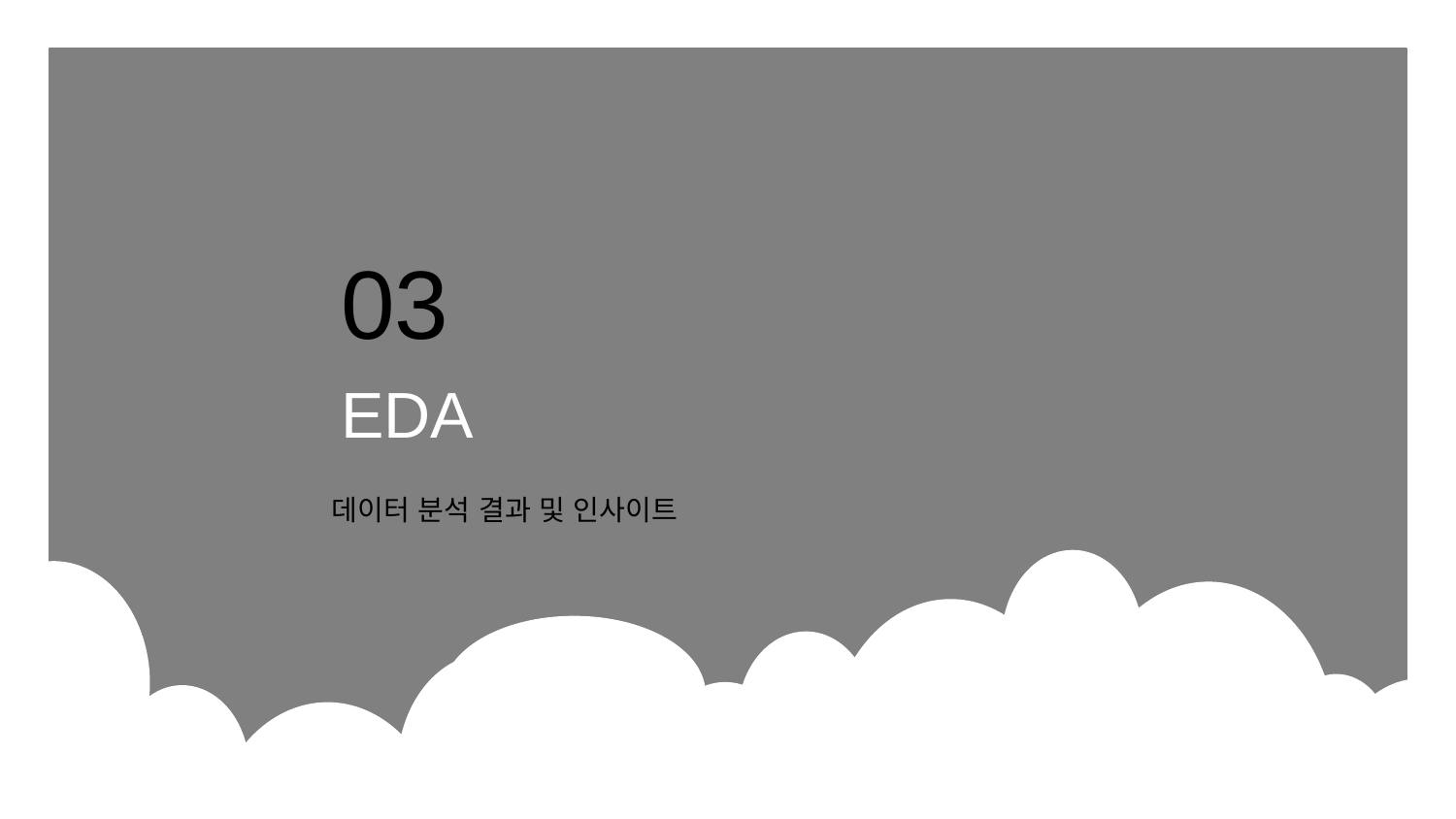

03
# EDA
데이터 분석 결과 및 인사이트